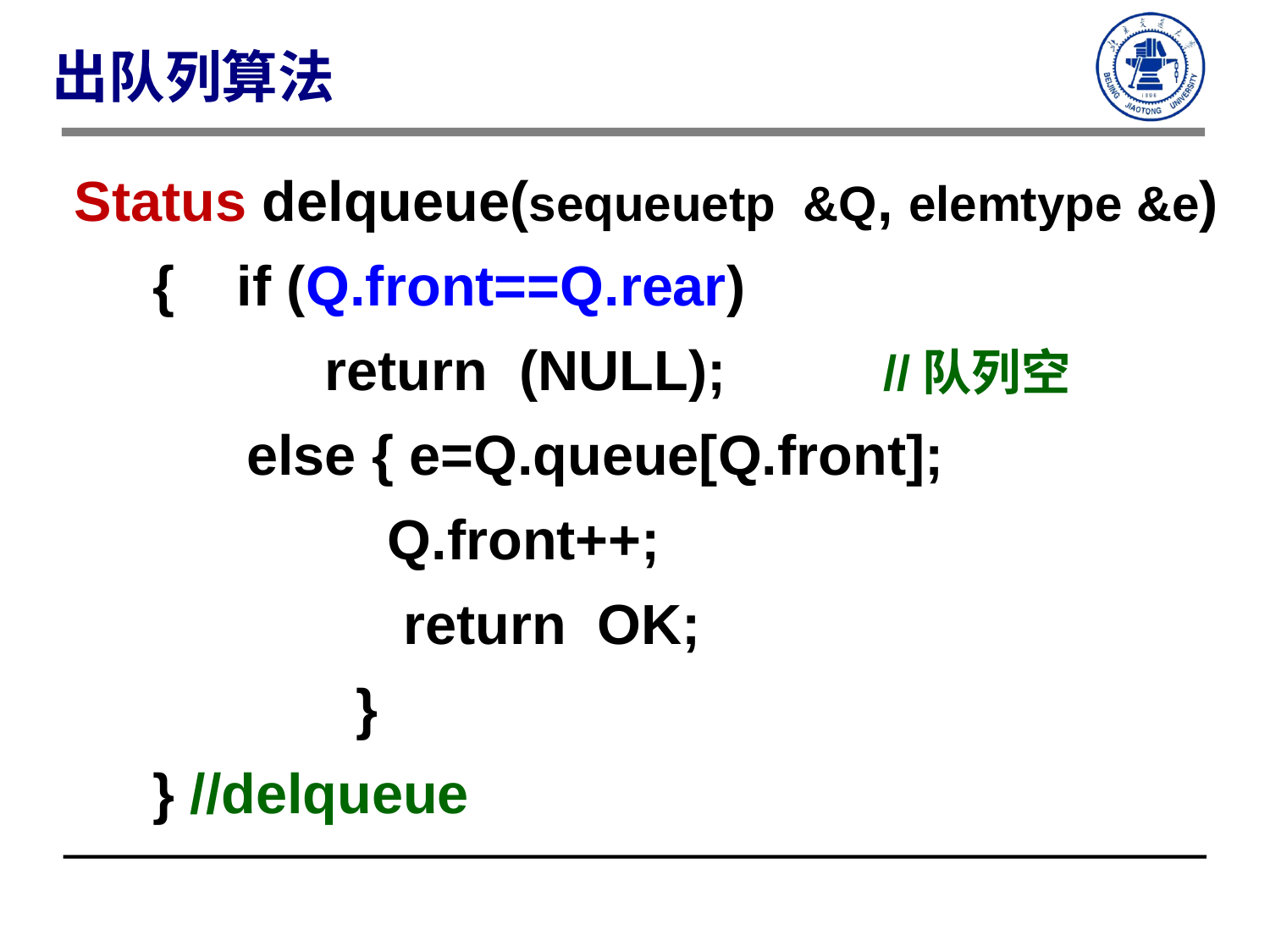

出队列算法
Status delqueue(sequeuetp  &Q, elemtype &e)
     {    if (Q.front==Q.rear)
                return  (NULL);          //队列空
           else { e=Q.queue[Q.front];
                    Q.front++;
                     return  OK;
                  }
     } //delqueue